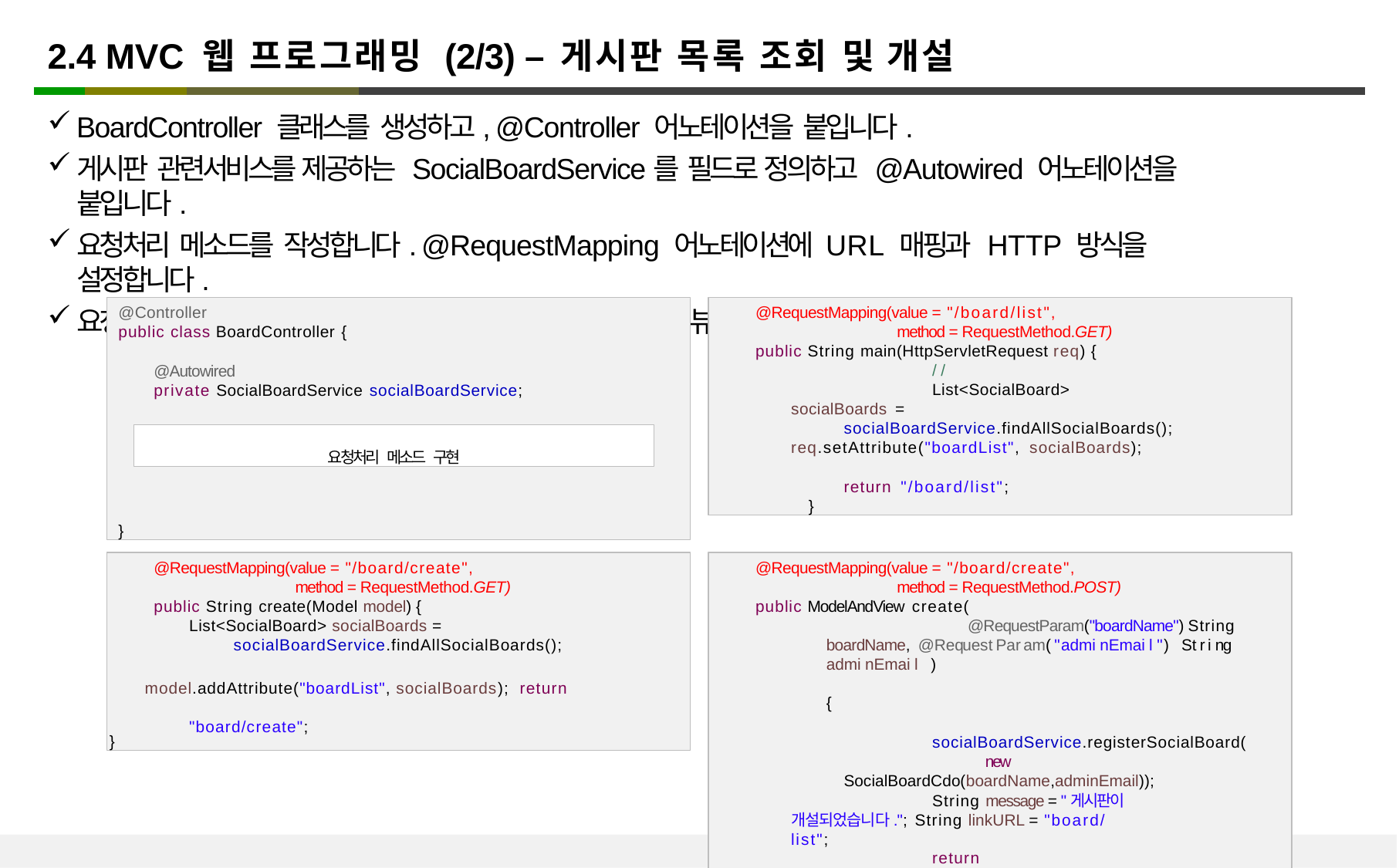

# 2.4 MVC 웹 프로그래밍 (2/3) – 게시판 목록 조회 및 개설
BoardController 클래스를 생성하고, @Controller 어노테이션을 붙입니다.
게시판 관련서비스를 제공하는  SocialBoardService를 필드로  정의하고  @Autowired 어노테이션을 붙입니다.
요청처리 메소드를  작성합니다. @RequestMapping 어노테이션에 URL 매핑과  HTTP 방식을 설정합니다.
요청내용을 처리하여  모델에 담은 후, 처리결과를 보여줄  뷰 이름을 반환합니다.
@Controller
public class BoardController {

@Autowired
private SocialBoardService socialBoardService;

}
@RequestMapping(value = "/board/list",
method = RequestMethod.GET)  public String main(HttpServletRequest req) {
//
List<SocialBoard> socialBoards =
socialBoardService.findAllSocialBoards();  req.setAttribute("boardList", socialBoards);

return "/board/list";
}

요청처리    메소드  구현
@RequestMapping(value = "/board/create",
method = RequestMethod.GET)  public String create(Model model) {
List<SocialBoard> socialBoards =  socialBoardService.findAllSocialBoards();
model.addAttribute("boardList", socialBoards);  return "board/create";
}
@RequestMapping(value = "/board/create",
method = RequestMethod.POST)  public ModelAndView create(
@RequestParam("boardName") String boardName,  @RequestParam("adminEmail")  String  adminEmail  )	{

socialBoardService.registerSocialBoard(
new SocialBoardCdo(boardName,adminEmail));
String message = "게시판이 개설되었습니다.";  String linkURL = "board/list";
return MessagePage.information(message, linkURL);
}